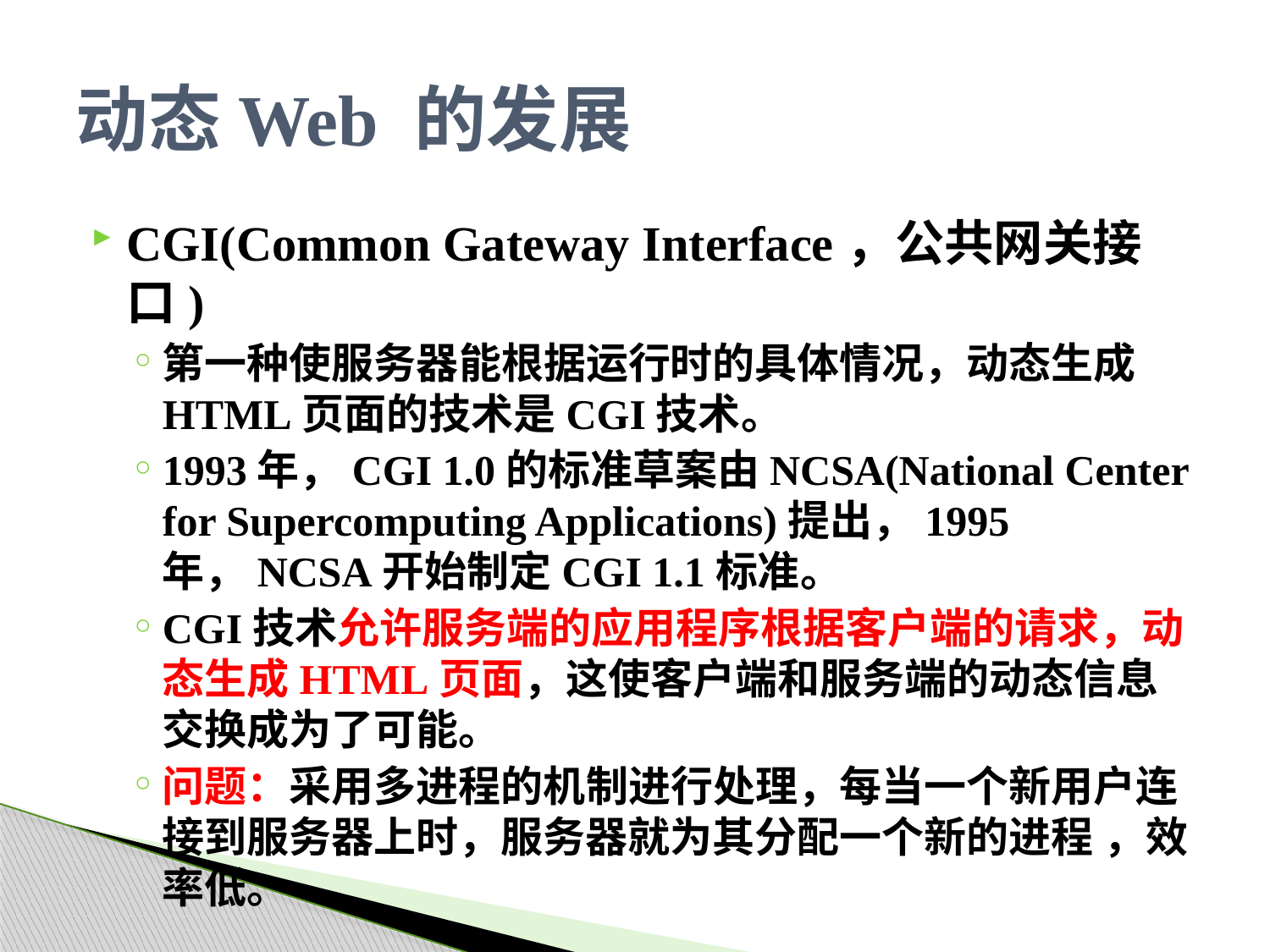

# 动态Web 的发展
CGI(Common Gateway Interface，公共网关接口)
第一种使服务器能根据运行时的具体情况，动态生成HTML页面的技术是CGI技术。
1993年，CGI 1.0的标准草案由NCSA(National Center for Supercomputing Applications)提出，1995年，NCSA开始制定CGI 1.1标准。
CGI技术允许服务端的应用程序根据客户端的请求，动态生成HTML页面，这使客户端和服务端的动态信息交换成为了可能。
问题：采用多进程的机制进行处理，每当一个新用户连接到服务器上时，服务器就为其分配一个新的进程 ，效率低。